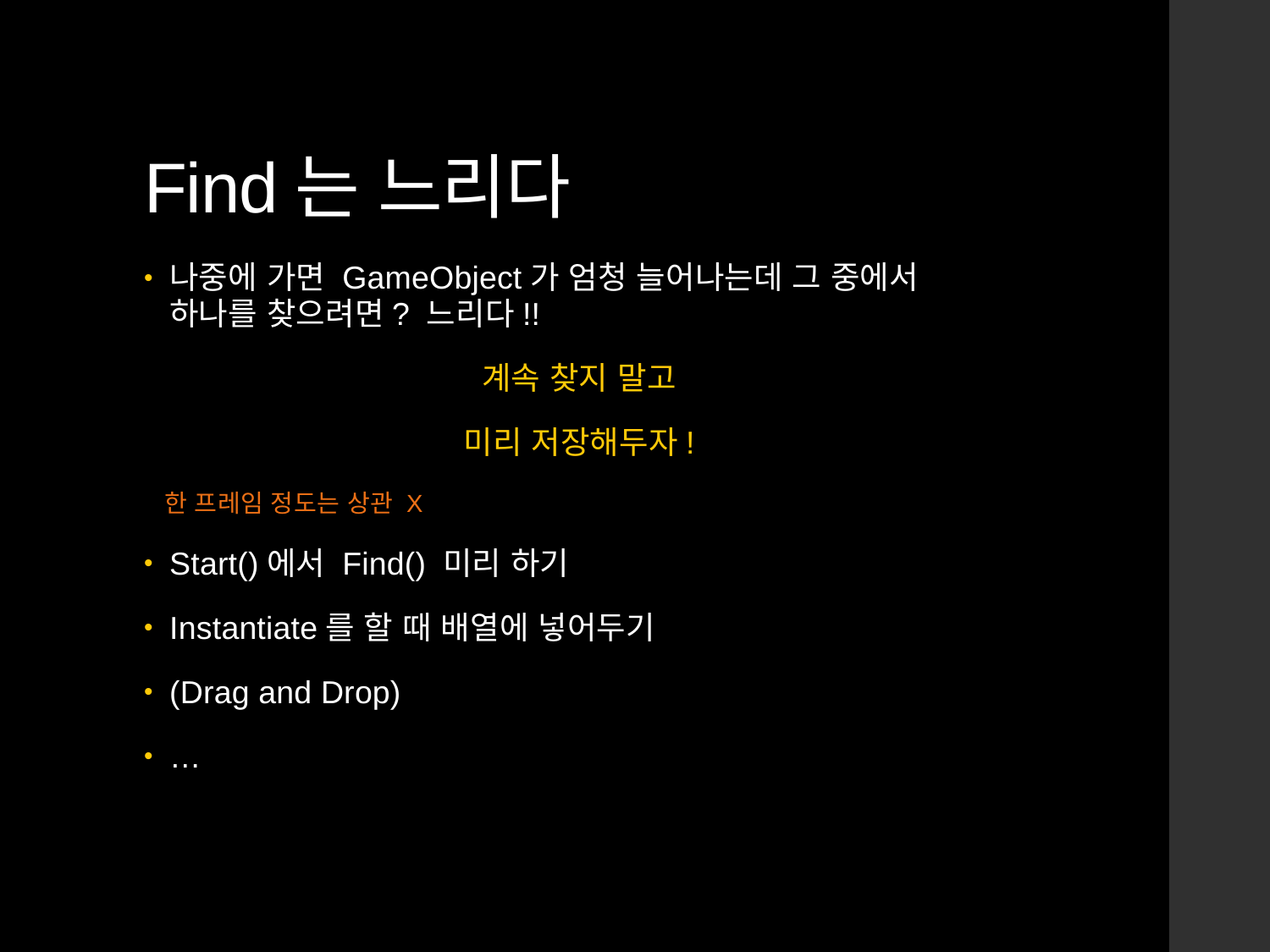

# Find는 느리다
나중에 가면 GameObject가 엄청 늘어나는데 그 중에서 하나를 찾으려면? 느리다!!
계속 찾지 말고
미리 저장해두자!
  한 프레임 정도는 상관 X
Start()에서 Find() 미리 하기
Instantiate를 할 때 배열에 넣어두기
(Drag and Drop)
…